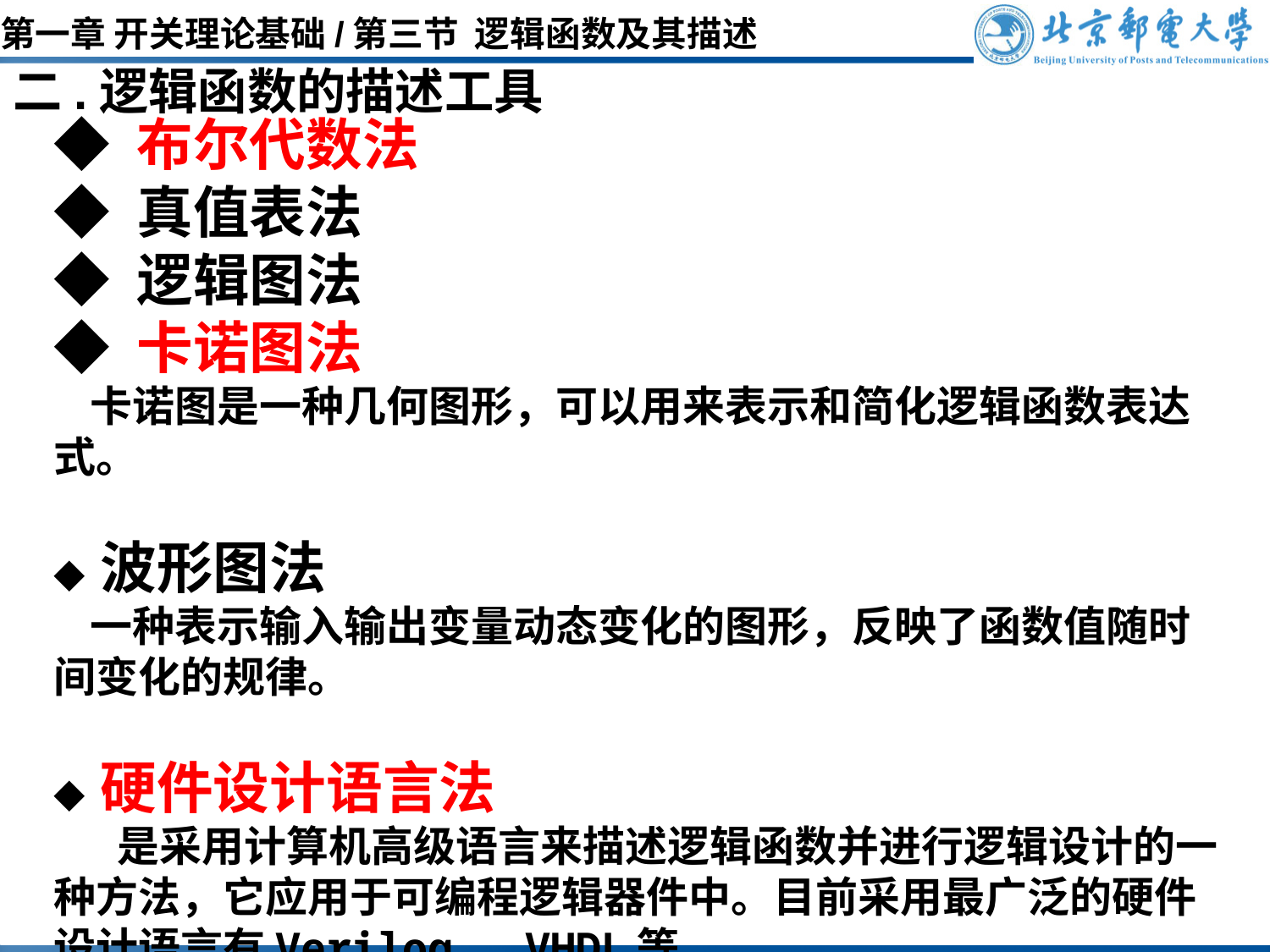

# 第一章 开关理论基础/第三节  逻辑函数及其描述
二.逻辑函数的描述工具

◆ 布尔代数法
◆ 真值表法
◆ 逻辑图法
◆ 卡诺图法
    卡诺图是一种几何图形，可以用来表示和简化逻辑函数表达式。

◆ 波形图法
    一种表示输入输出变量动态变化的图形，反映了函数值随时间变化的规律。

◆ 硬件设计语言法
　　是采用计算机高级语言来描述逻辑函数并进行逻辑设计的一种方法，它应用于可编程逻辑器件中。目前采用最广泛的硬件设计语言有Verilog、 VHDL等。